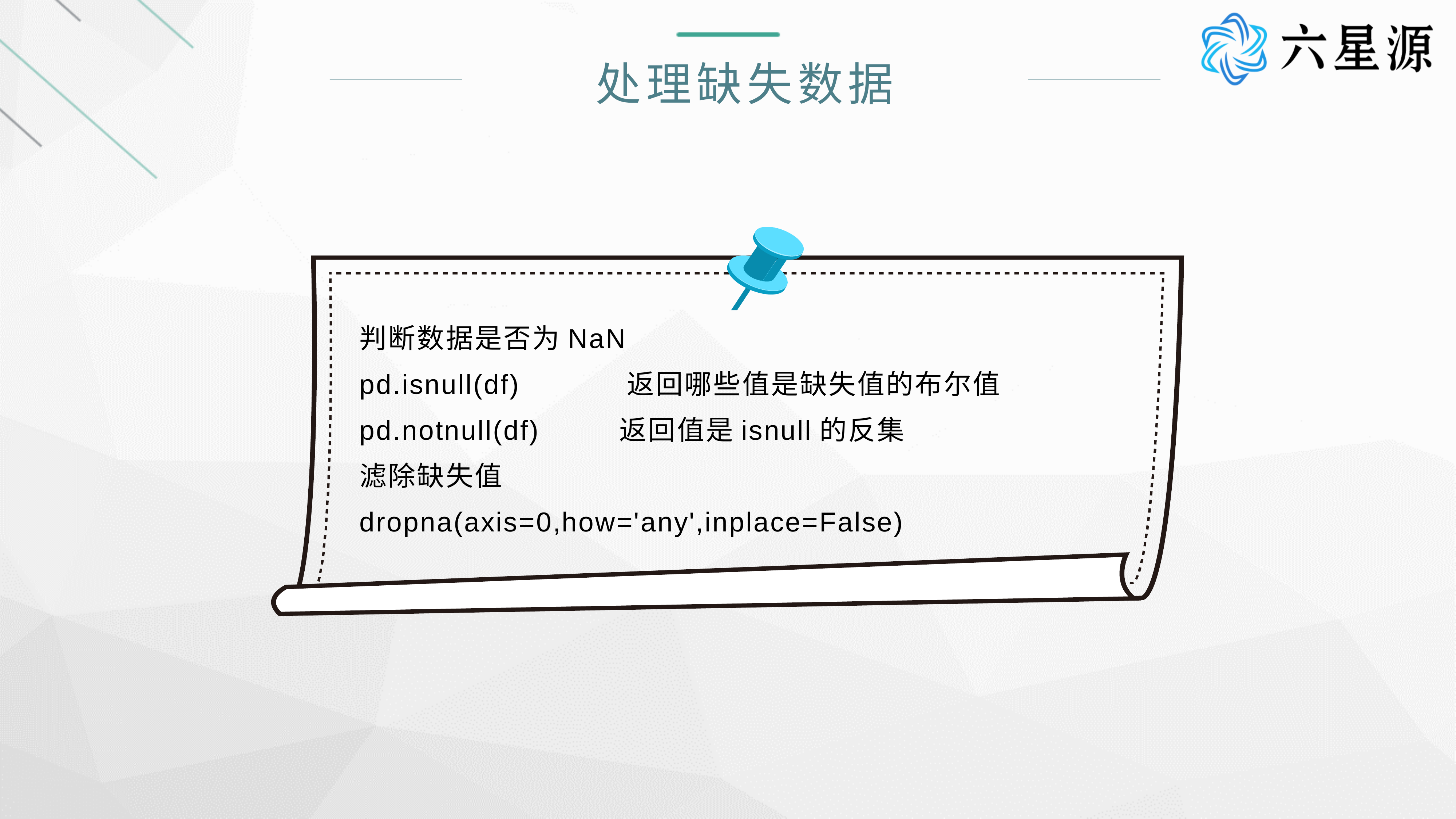

处理缺失数据

判断数据是否为NaN
pd.isnull(df)           返回哪些值是缺失值的布尔值
pd.notnull(df)        返回值是isnull的反集
滤除缺失值
dropna(axis=0,how='any',inplace=False)